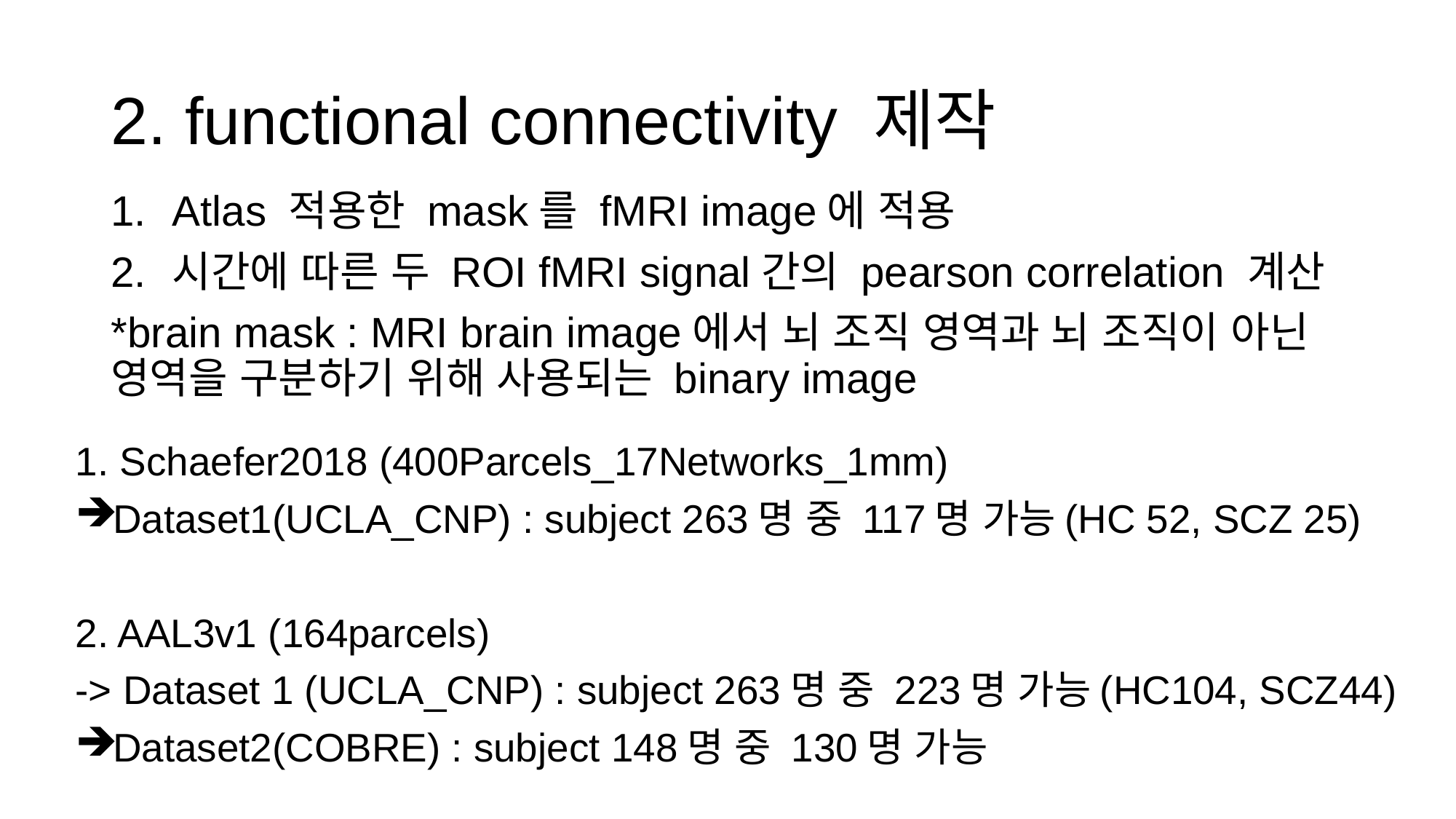

# 2. functional connectivity 제작
Atlas 적용한 mask를 fMRI image에 적용
시간에 따른 두 ROI fMRI signal간의 pearson correlation 계산
*brain mask : MRI brain image에서 뇌 조직 영역과 뇌 조직이 아닌 영역을 구분하기 위해 사용되는 binary image

1. Schaefer2018 (400Parcels_17Networks_1mm)
Dataset1(UCLA_CNP) : subject 263명 중 117명 가능(HC 52, SCZ 25)

2. AAL3v1 (164parcels)
-> Dataset 1 (UCLA_CNP) : subject 263명 중 223명 가능(HC104, SCZ44)
Dataset2(COBRE) : subject 148명 중 130명 가능

3. AAL1 (116parcels)
-> Dataset1(UCLA_CNP) :